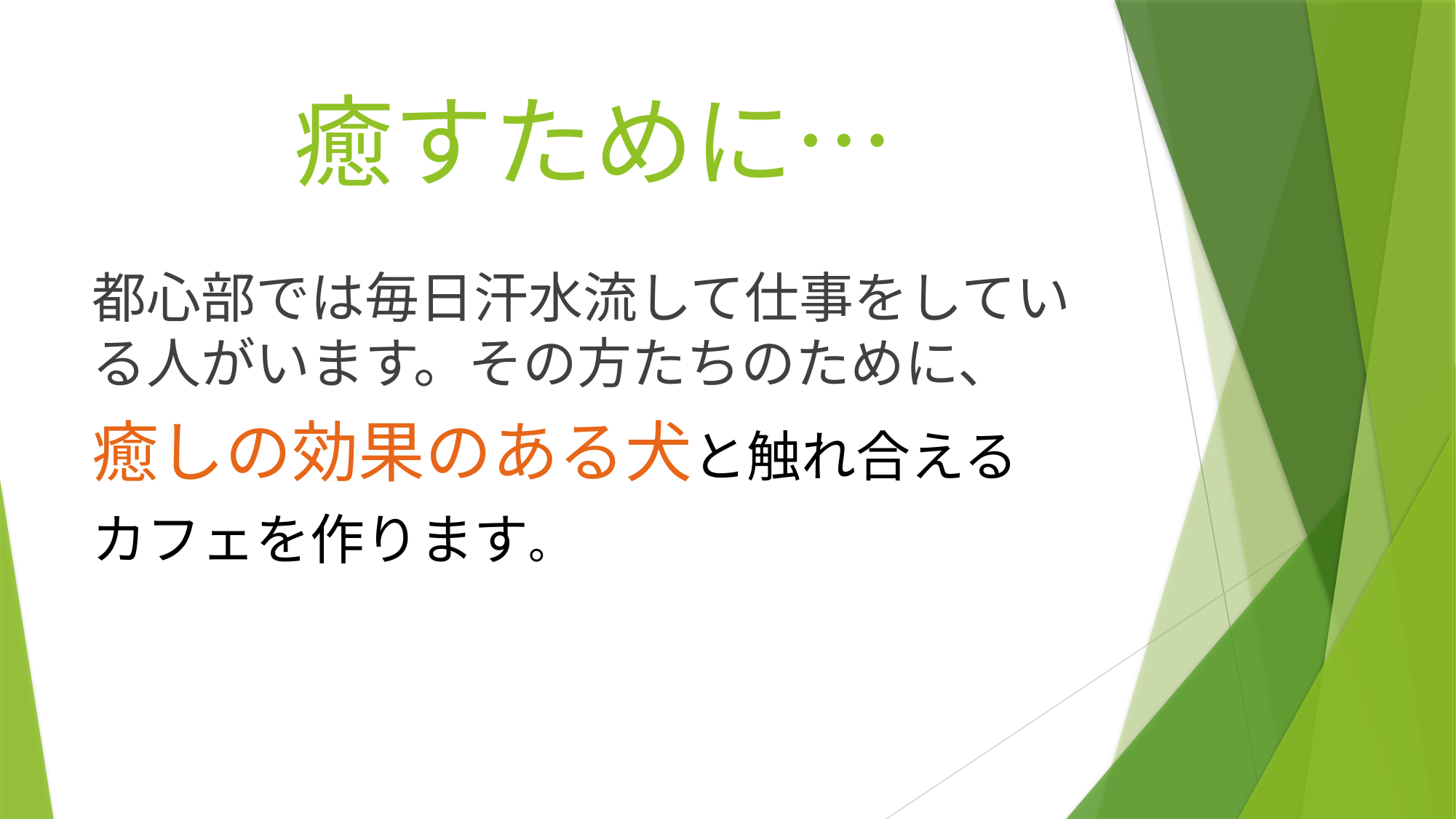

# 癒すために…
都心部では毎日汗水流して仕事をしている人がいます。その方たちのために、
癒しの効果のある犬と触れ合える
カフェを作ります。